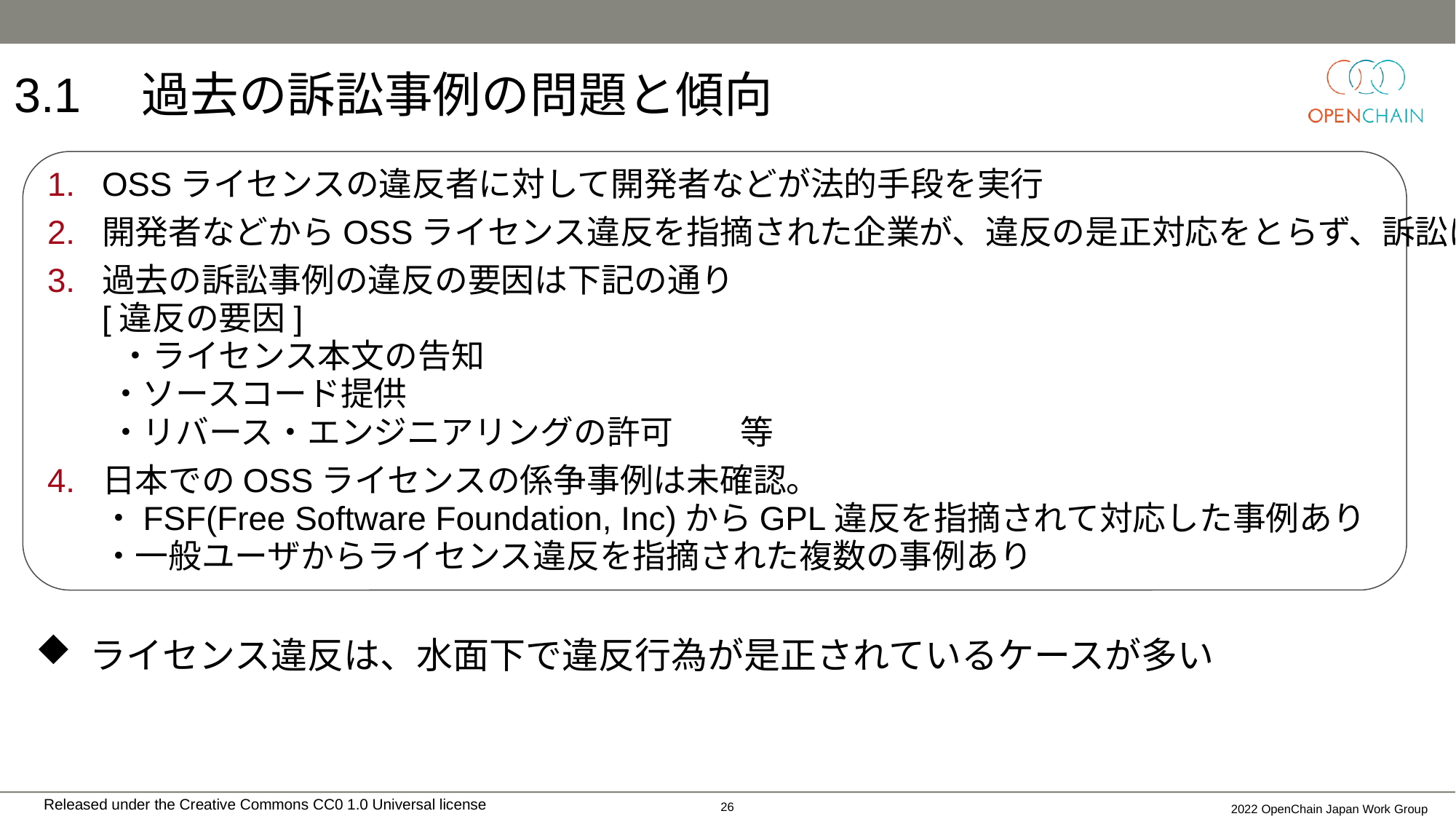

# 3.1　過去の訴訟事例の問題と傾向
OSSライセンスの違反者に対して開発者などが法的手段を実行
開発者などからOSSライセンス違反を指摘された企業が、違反の是正対応をとらず、訴訟に発展
過去の訴訟事例の違反の要因は下記の通り
[違反の要因]
 ・ライセンス本文の告知
 ・ソースコード提供
 ・リバース・エンジニアリングの許可　　等
日本でのOSSライセンスの係争事例は未確認。
・FSF(Free Software Foundation, Inc)からGPL違反を指摘されて対応した事例あり
・一般ユーザからライセンス違反を指摘された複数の事例あり
ライセンス違反は、水面下で違反行為が是正されているケースが多い
26